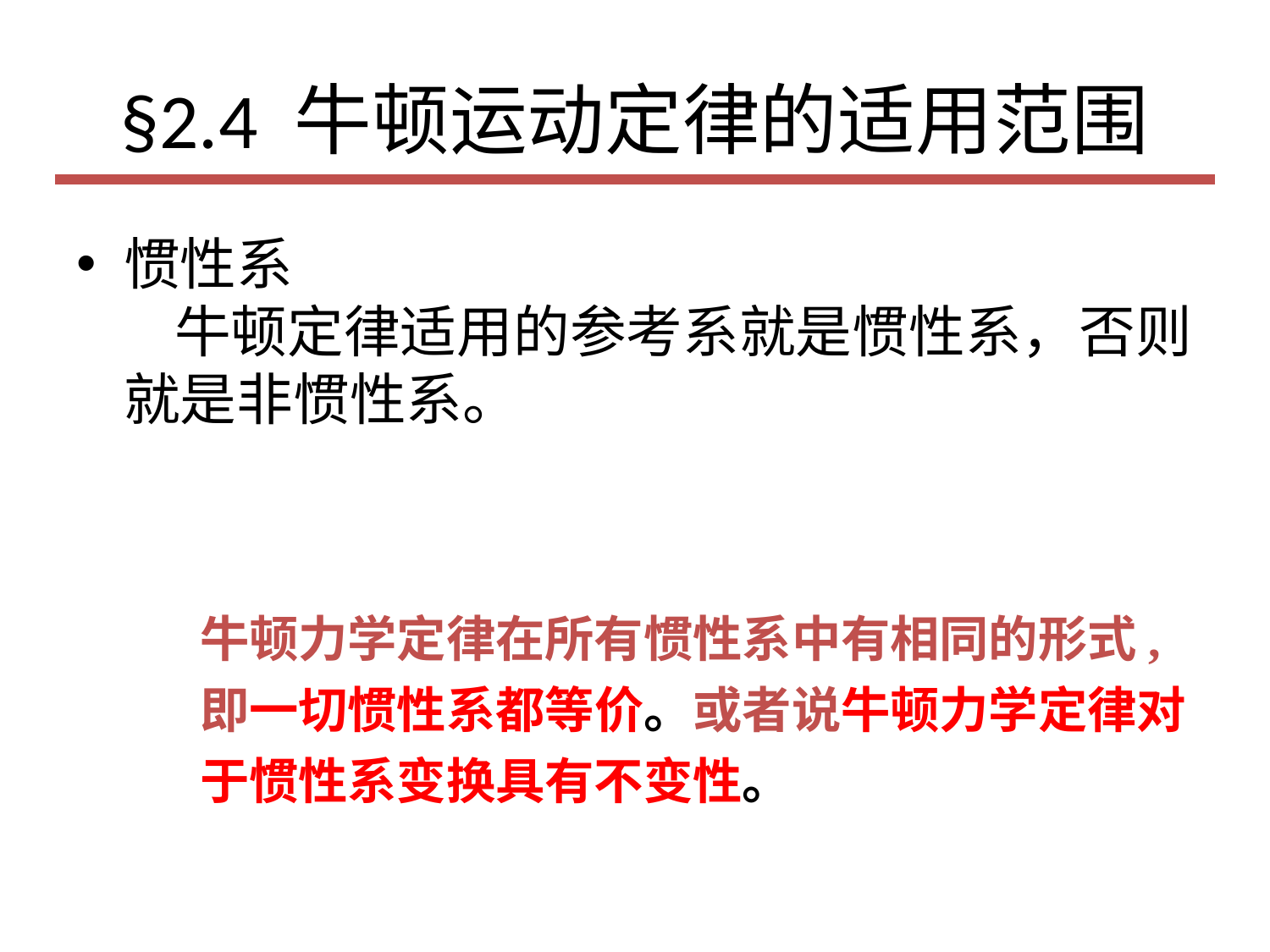

# §2.4 牛顿运动定律的适用范围
惯性系
    牛顿定律适用的参考系就是惯性系，否则就是非惯性系。
牛顿力学定律在所有惯性系中有相同的形式,即一切惯性系都等价。或者说牛顿力学定律对于惯性系变换具有不变性。